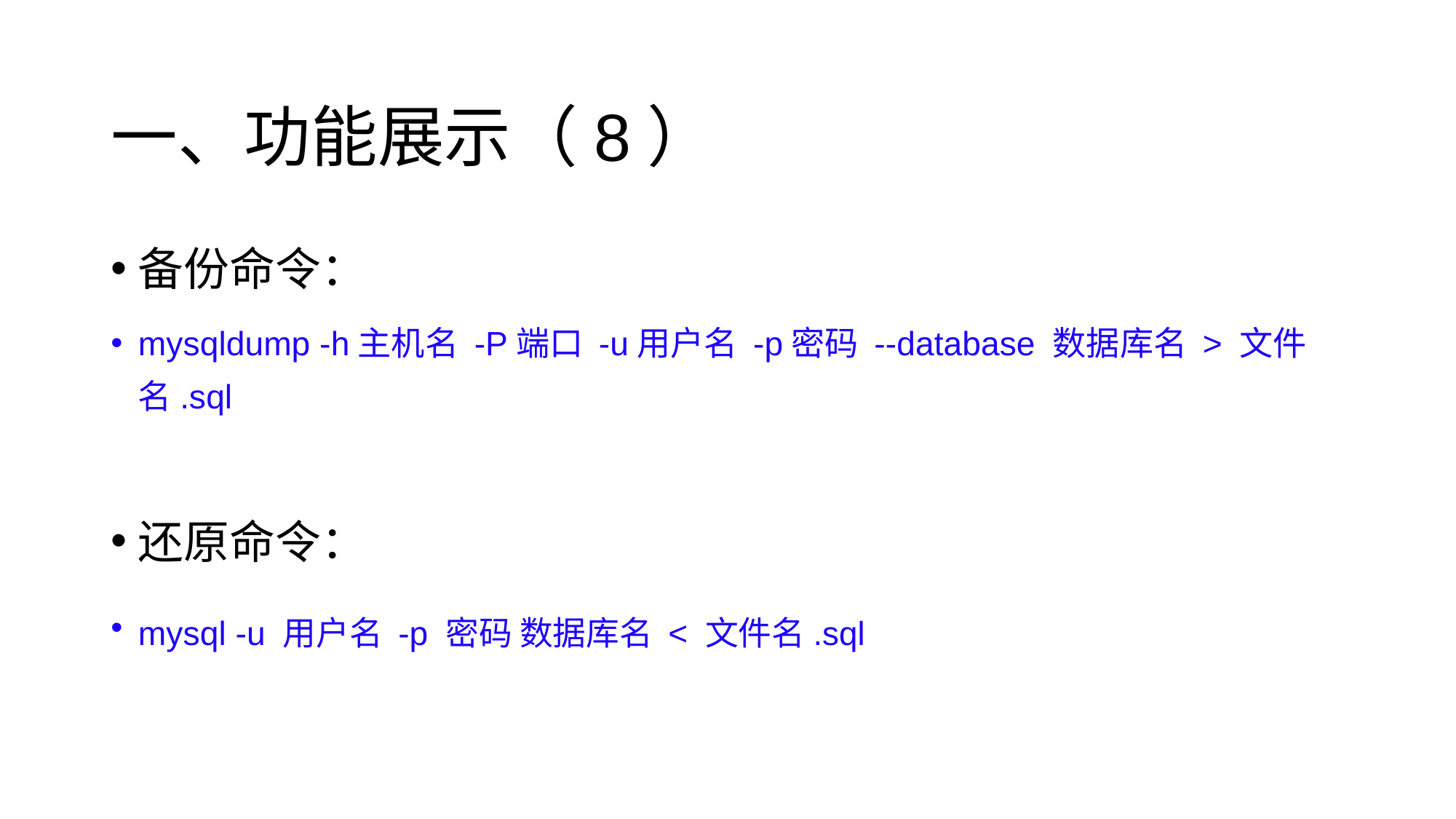

# 一、功能展示（8）
备份命令：
mysqldump -h主机名 -P端口 -u用户名 -p密码 --database 数据库名 > 文件名.sql
还原命令：
mysql -u 用户名 -p 密码 数据库名 < 文件名.sql